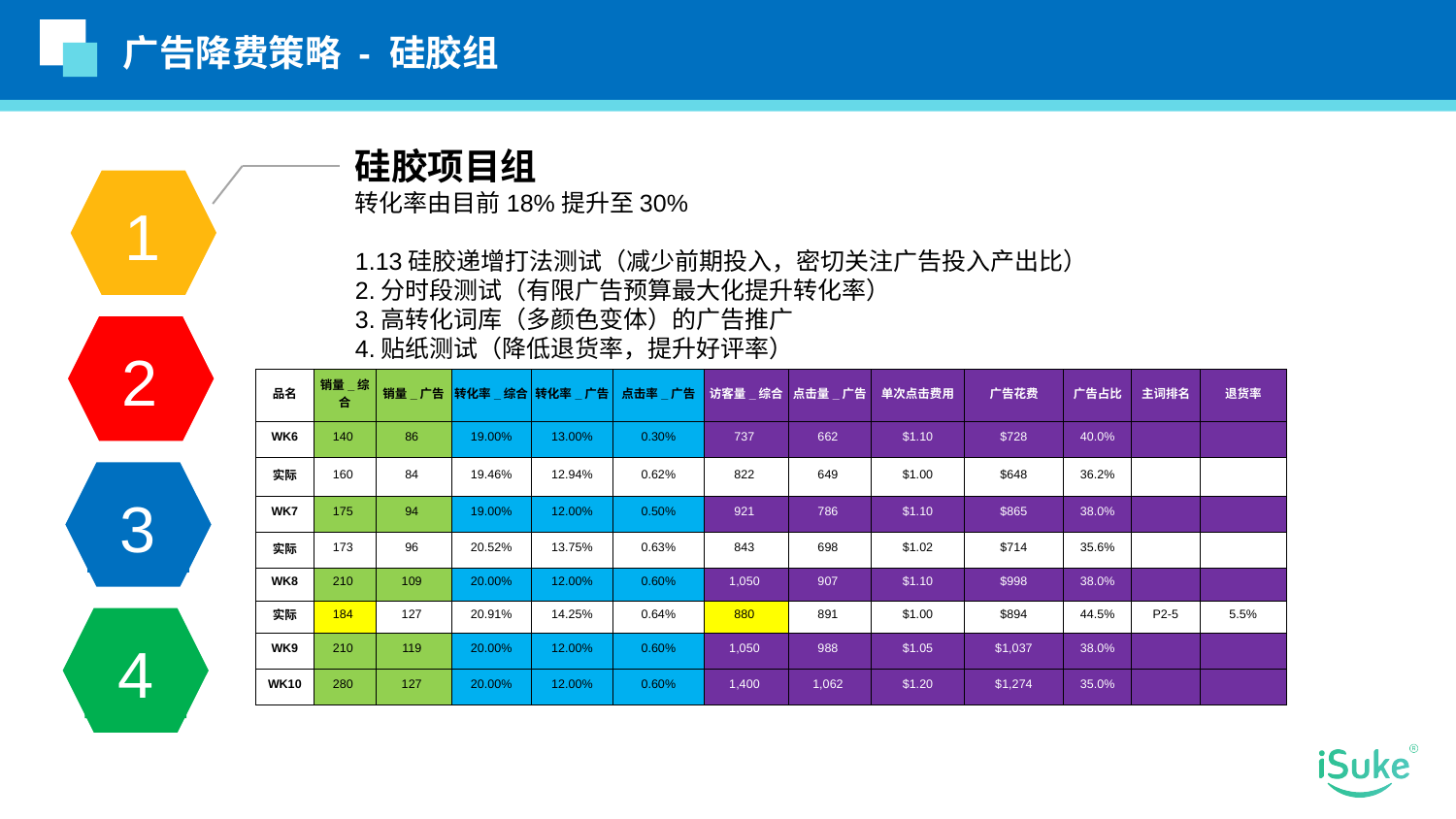

广告降费策略 - 硅胶组

硅胶项目组
转化率由目前18%提升至30%

1.13硅胶递增打法测试（减少前期投入，密切关注广告投入产出比）
2.分时段测试（有限广告预算最大化提升转化率）
3.高转化词库（多颜色变体）的广告推广
4.贴纸测试（降低退货率，提升好评率）

1

2
| 品名 | 销量\_综合 | 销量\_广告 | 转化率\_综合 | 转化率\_广告 | 点击率\_广告 | 访客量\_综合 | 点击量\_广告 | 单次点击费用 | 广告花费 | 广告占比 | 主词排名 | 退货率 |
| --- | --- | --- | --- | --- | --- | --- | --- | --- | --- | --- | --- | --- |
| WK6 | 140 | 86 | 19.00% | 13.00% | 0.30% | 737 | 662 | $1.10 | $728 | 40.0% |  |  |
| 实际 | 160 | 84 | 19.46% | 12.94% | 0.62% | 822 | 649 | $1.00 | $648 | 36.2% |  |  |
| WK7 | 175 | 94 | 19.00% | 12.00% | 0.50% | 921 | 786 | $1.10 | $865 | 38.0% |  |  |
| 实际 | 173 | 96 | 20.52% | 13.75% | 0.63% | 843 | 698 | $1.02 | $714 | 35.6% |  |  |
| WK8 | 210 | 109 | 20.00% | 12.00% | 0.60% | 1,050 | 907 | $1.10 | $998 | 38.0% |  |  |
| 实际 | 184 | 127 | 20.91% | 14.25% | 0.64% | 880 | 891 | $1.00 | $894 | 44.5% | P2-5 | 5.5% |
| WK9 | 210 | 119 | 20.00% | 12.00% | 0.60% | 1,050 | 988 | $1.05 | $1,037 | 38.0% |  |  |
| WK10 | 280 | 127 | 20.00% | 12.00% | 0.60% | 1,400 | 1,062 | $1.20 | $1,274 | 35.0% |  |  |

3

4